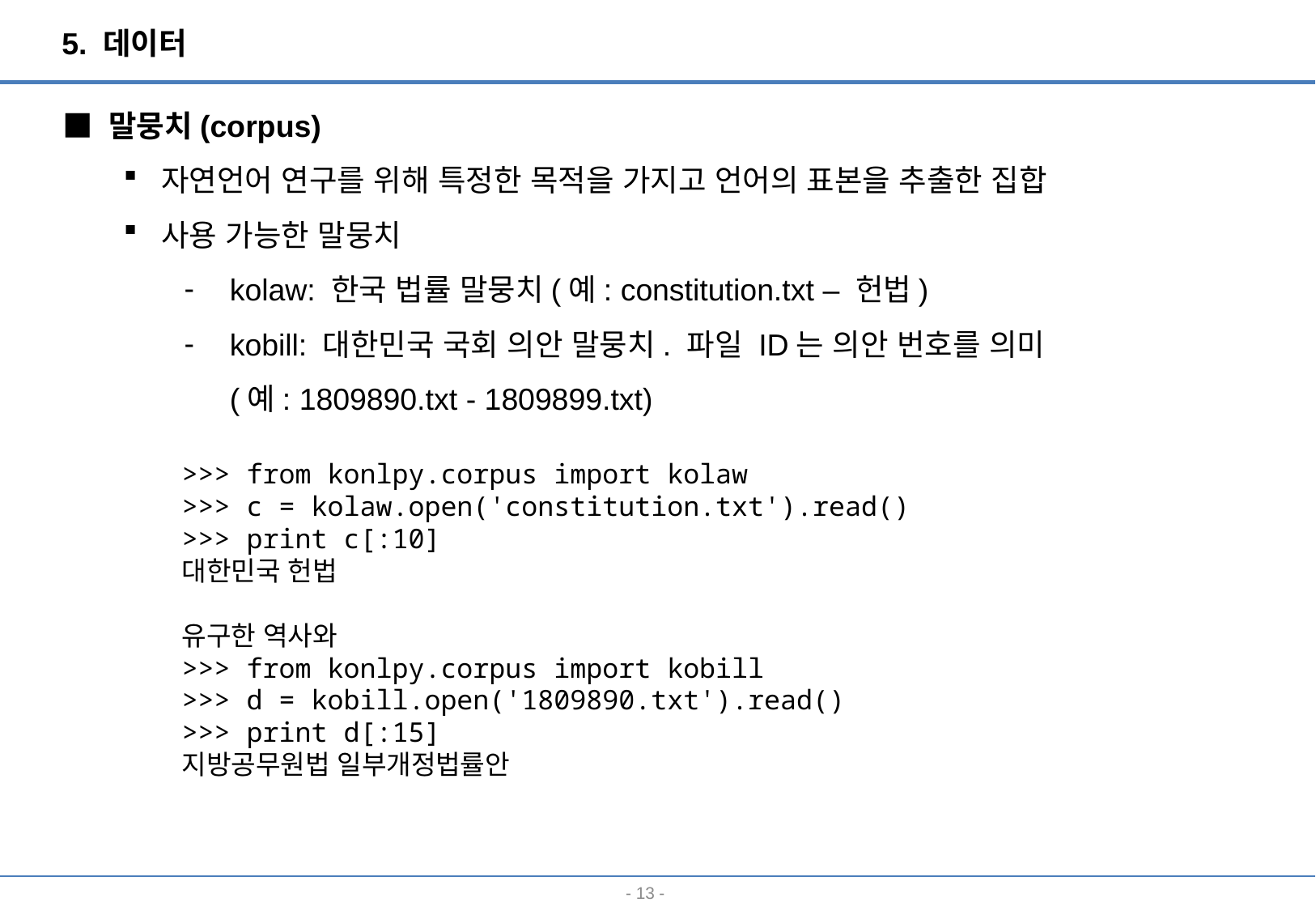

5. 데이터
■ 말뭉치(corpus)
자연언어 연구를 위해 특정한 목적을 가지고 언어의 표본을 추출한 집합
사용 가능한 말뭉치
kolaw: 한국 법률 말뭉치(예: constitution.txt – 헌법)
kobill: 대한민국 국회 의안 말뭉치. 파일 ID는 의안 번호를 의미
(예: 1809890.txt - 1809899.txt)
>>> from konlpy.corpus import kolaw
>>> c = kolaw.open('constitution.txt').read()
>>> print c[:10]
대한민국 헌법

유구한 역사와
>>> from konlpy.corpus import kobill
>>> d = kobill.open('1809890.txt').read()
>>> print d[:15]
지방공무원법 일부개정법률안
- 13 -